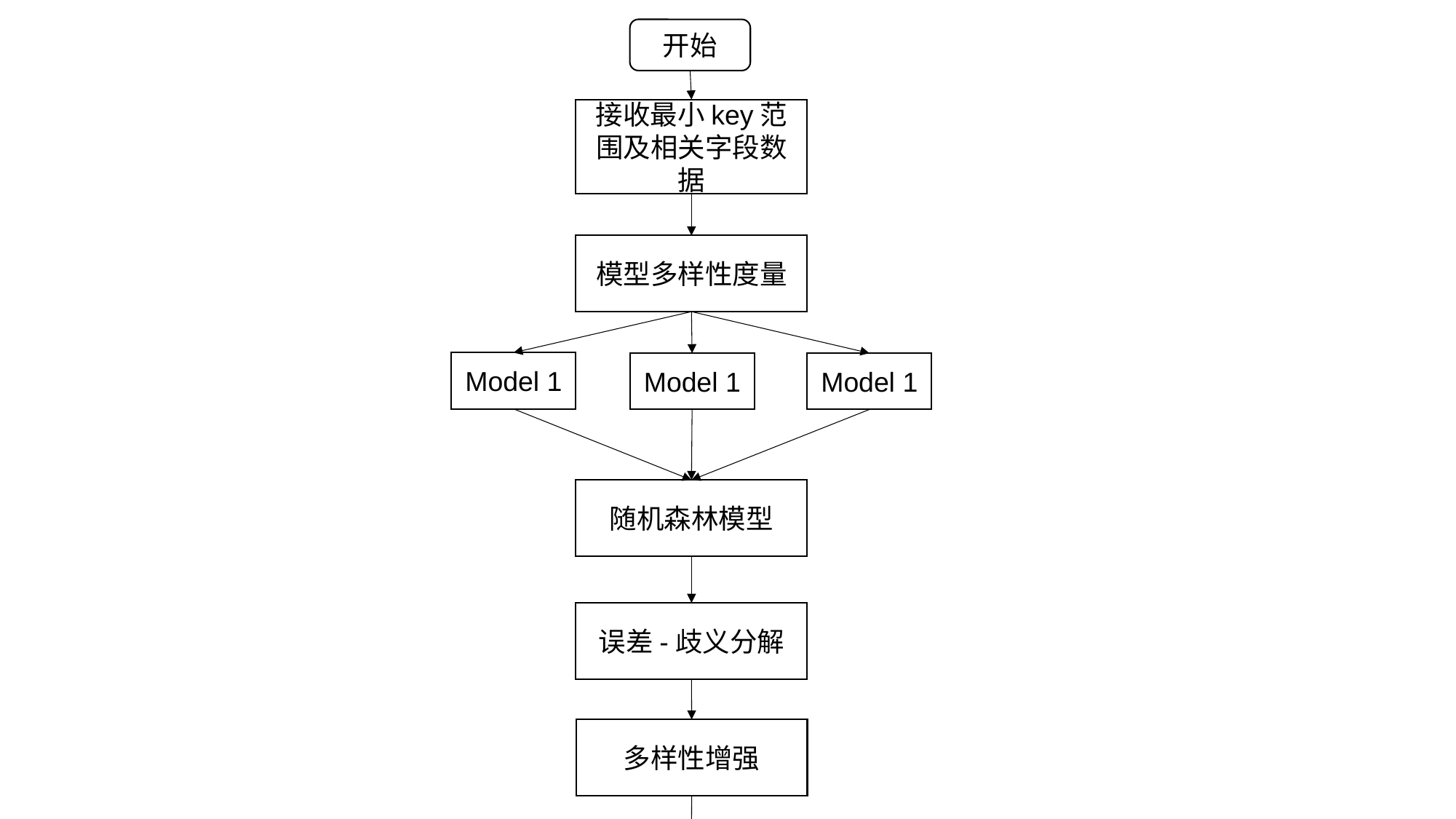

开始
接收最小key范围及相关字段数据
模型多样性度量
Model 1
Model 1
Model 1
随机森林模型
误差-歧义分解
多样性增强
Position输出
结束